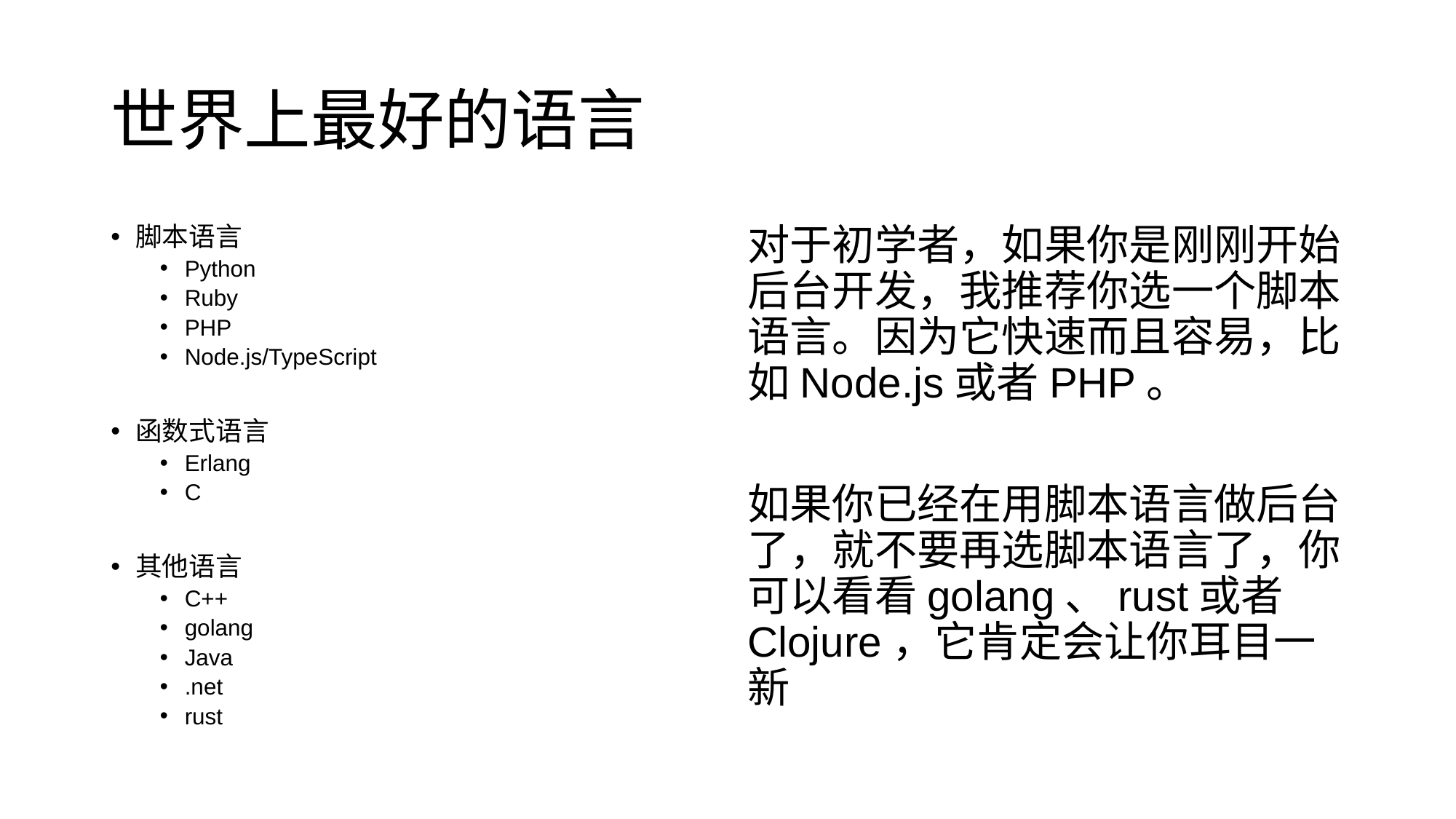

# 世界上最好的语言
脚本语言
Python
Ruby
PHP
Node.js/TypeScript

函数式语言
Erlang
C

其他语言
C++
golang
Java
.net
rust
对于初学者，如果你是刚刚开始后台开发，我推荐你选一个脚本语言。因为它快速而且容易，比如Node.js或者PHP。

如果你已经在用脚本语言做后台了，就不要再选脚本语言了，你可以看看golang、rust或者Clojure，它肯定会让你耳目一新